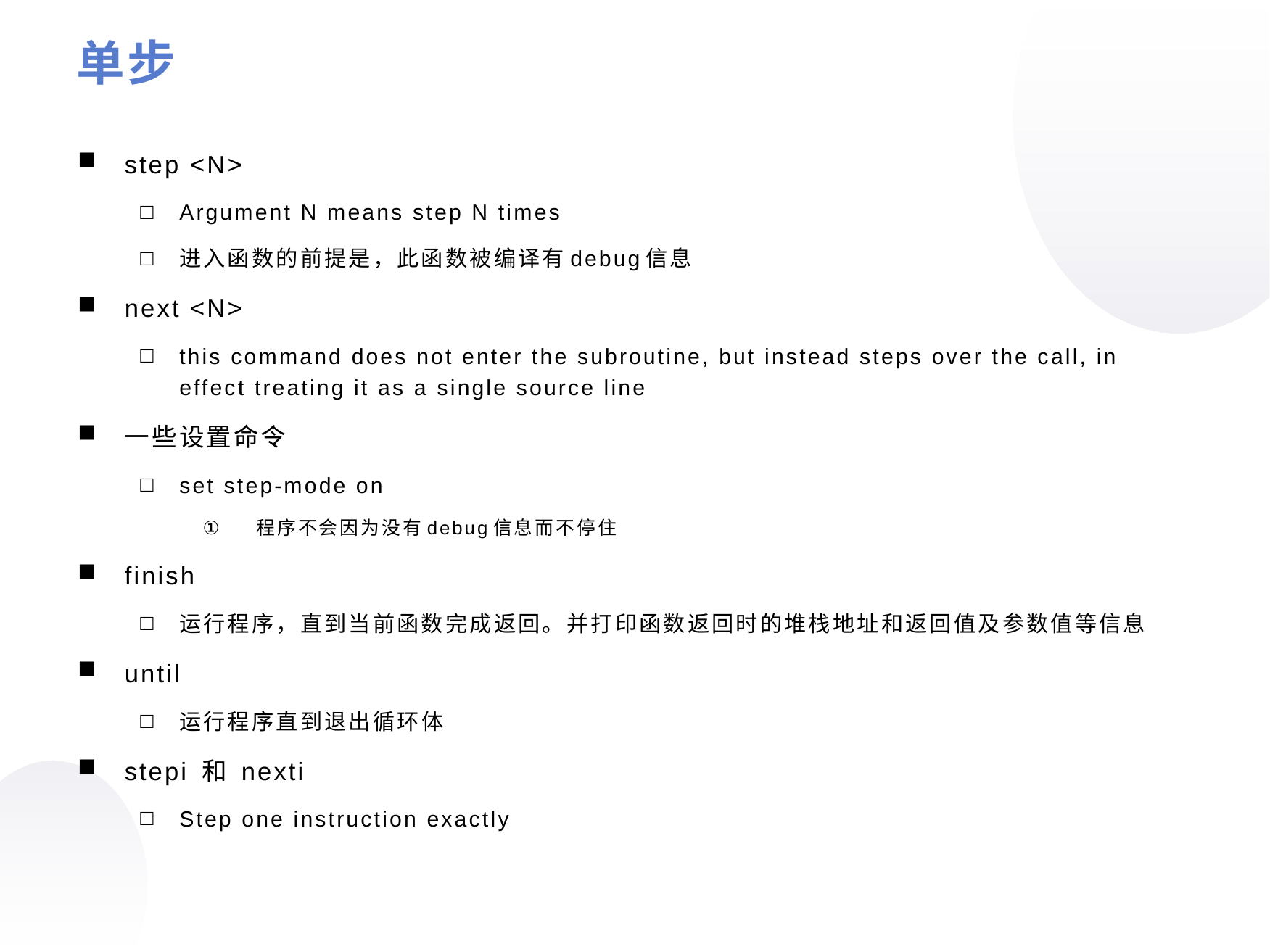

单步
step <N>
Argument N means step N times
进入函数的前提是，此函数被编译有debug信息
next <N>
this command does not enter the subroutine, but instead steps over the call, in effect treating it as a single source line
一些设置命令
set step-mode on
程序不会因为没有debug信息而不停住
finish
运行程序，直到当前函数完成返回。并打印函数返回时的堆栈地址和返回值及参数值等信息
until
运行程序直到退出循环体
stepi 和 nexti
Step one instruction exactly